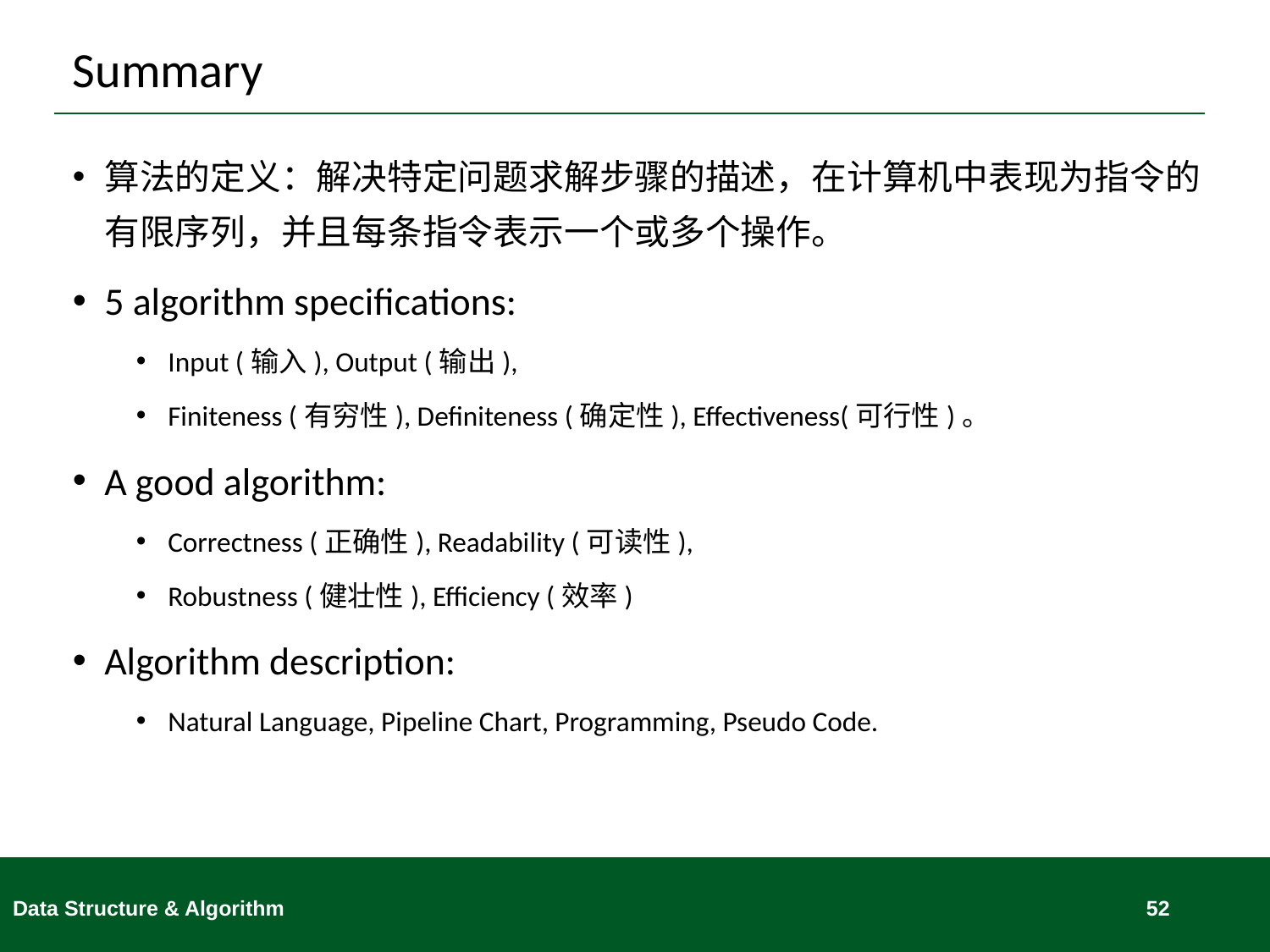

# Summary
算法的定义：解决特定问题求解步骤的描述，在计算机中表现为指令的有限序列，并且每条指令表示一个或多个操作。
5 algorithm specifications:
Input (输入), Output (输出),
Finiteness (有穷性), Definiteness (确定性), Effectiveness(可行性)。
A good algorithm:
Correctness (正确性), Readability (可读性),
Robustness (健壮性), Efficiency (效率)
Algorithm description:
Natural Language, Pipeline Chart, Programming, Pseudo Code.

Data Structure & Algorithm
52